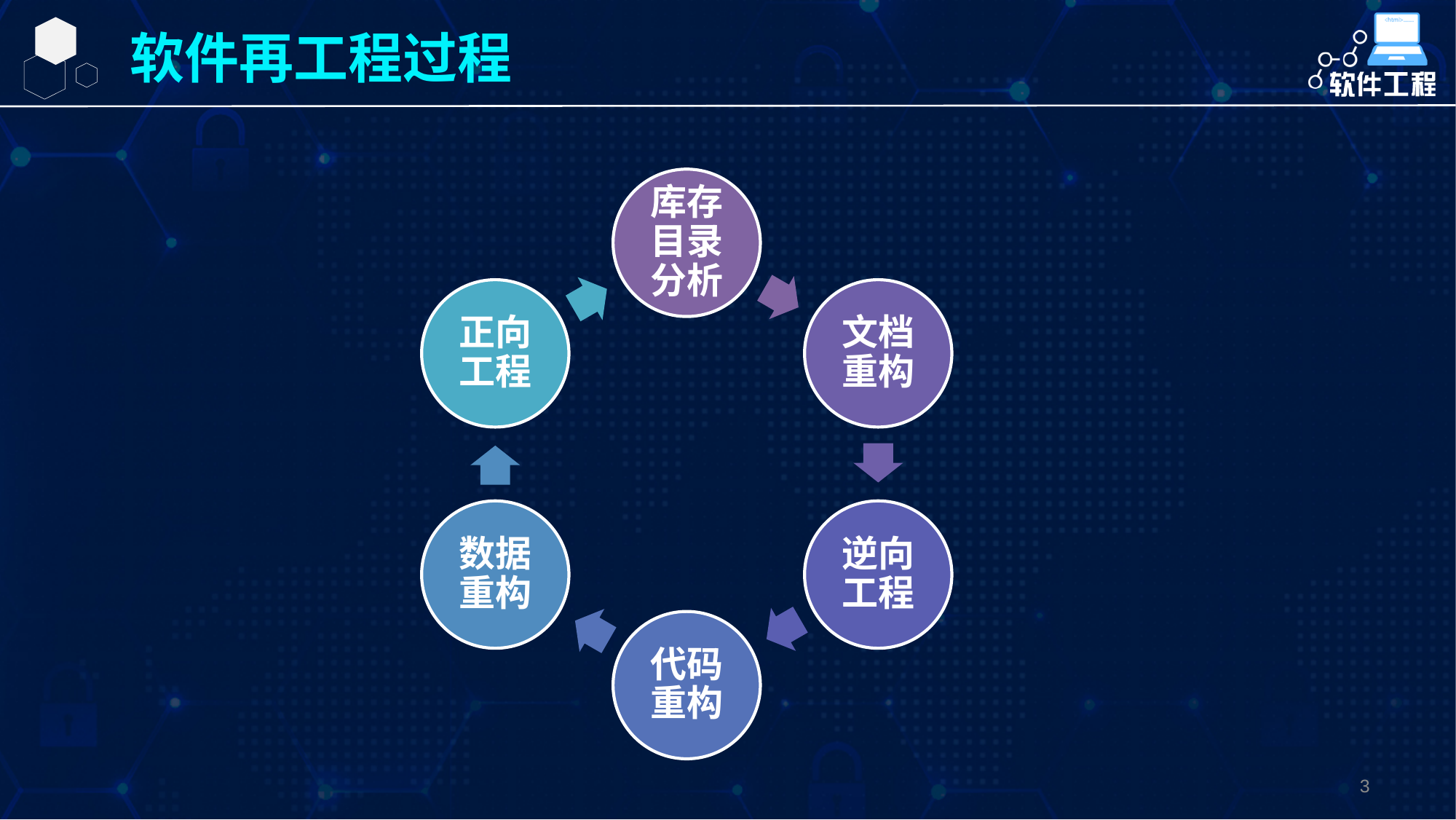

软件再工程过程
库存目录分析

文档重构

逆向工程

代码重构

数据重构

正向工程

3